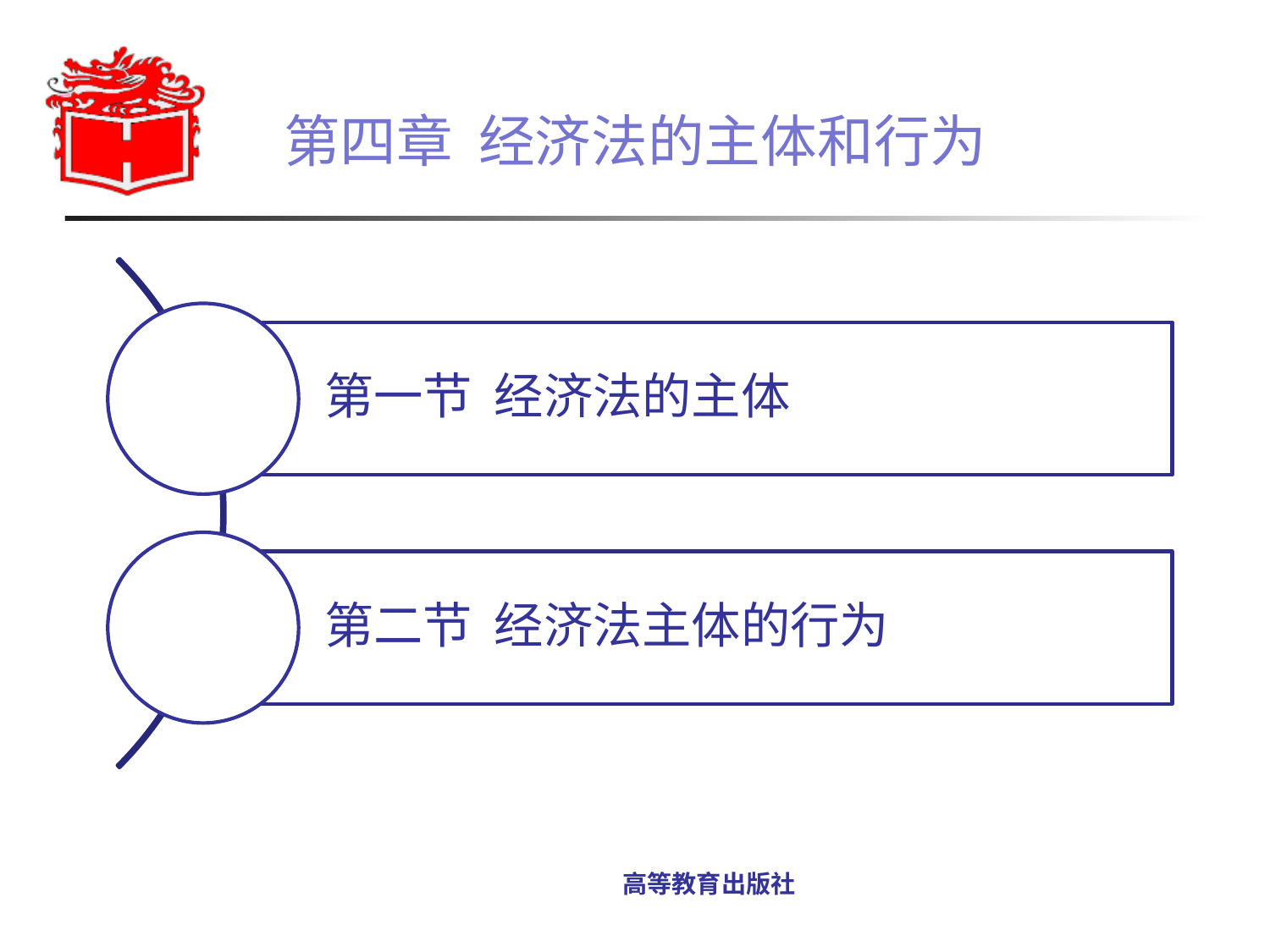

# 第四章  经济法的主体和行为
第一节  经济法的主体
第二节  经济法主体的行为

高等教育出版社